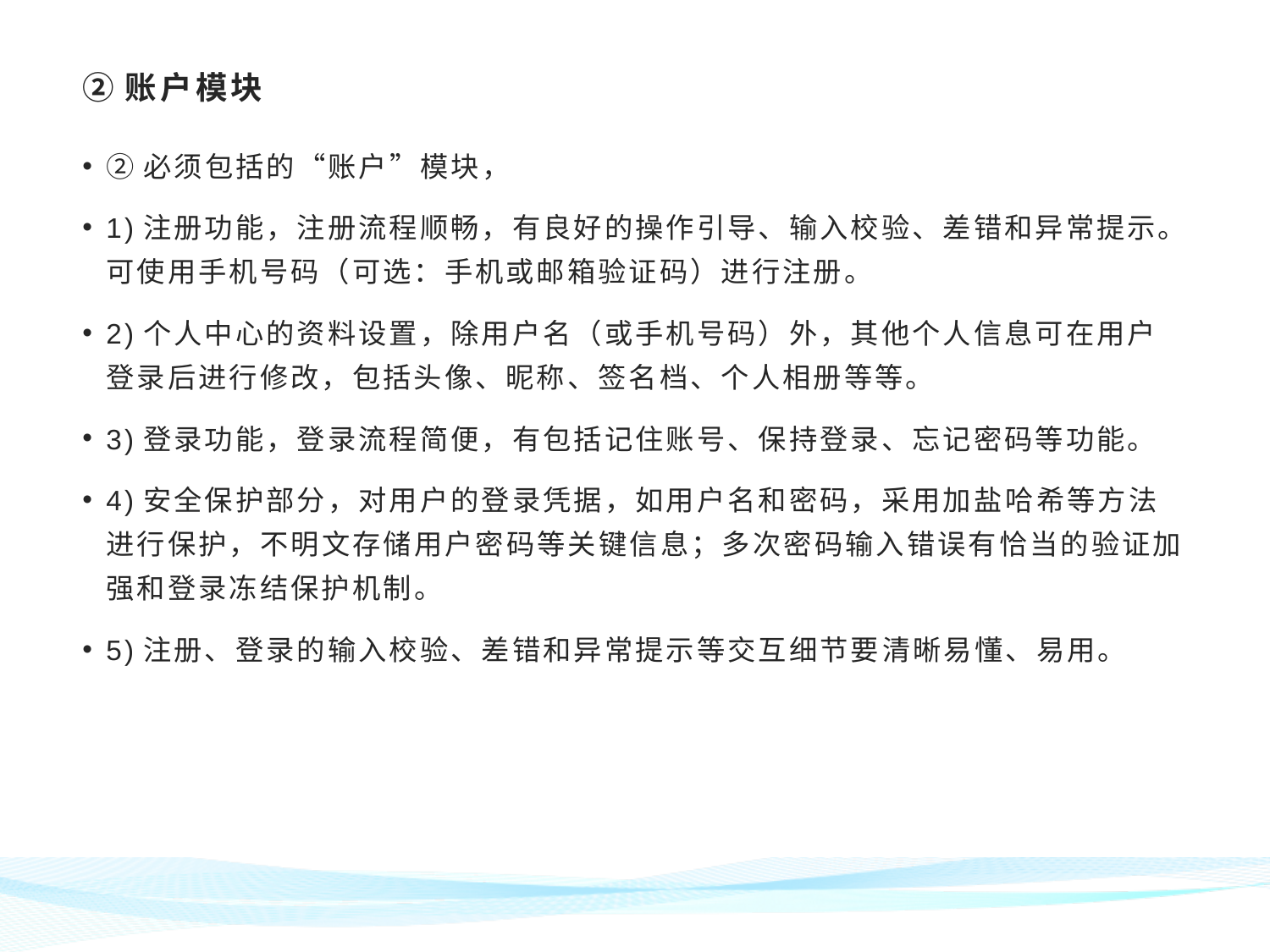

# ②账户模块
②必须包括的“账户”模块，
1)注册功能，注册流程顺畅，有良好的操作引导、输入校验、差错和异常提示。可使用手机号码（可选：手机或邮箱验证码）进行注册。
2)个人中心的资料设置，除用户名（或手机号码）外，其他个人信息可在用户登录后进行修改，包括头像、昵称、签名档、个人相册等等。
3)登录功能，登录流程简便，有包括记住账号、保持登录、忘记密码等功能。
4)安全保护部分，对用户的登录凭据，如用户名和密码，采用加盐哈希等方法进行保护，不明文存储用户密码等关键信息；多次密码输入错误有恰当的验证加强和登录冻结保护机制。
5)注册、登录的输入校验、差错和异常提示等交互细节要清晰易懂、易用。